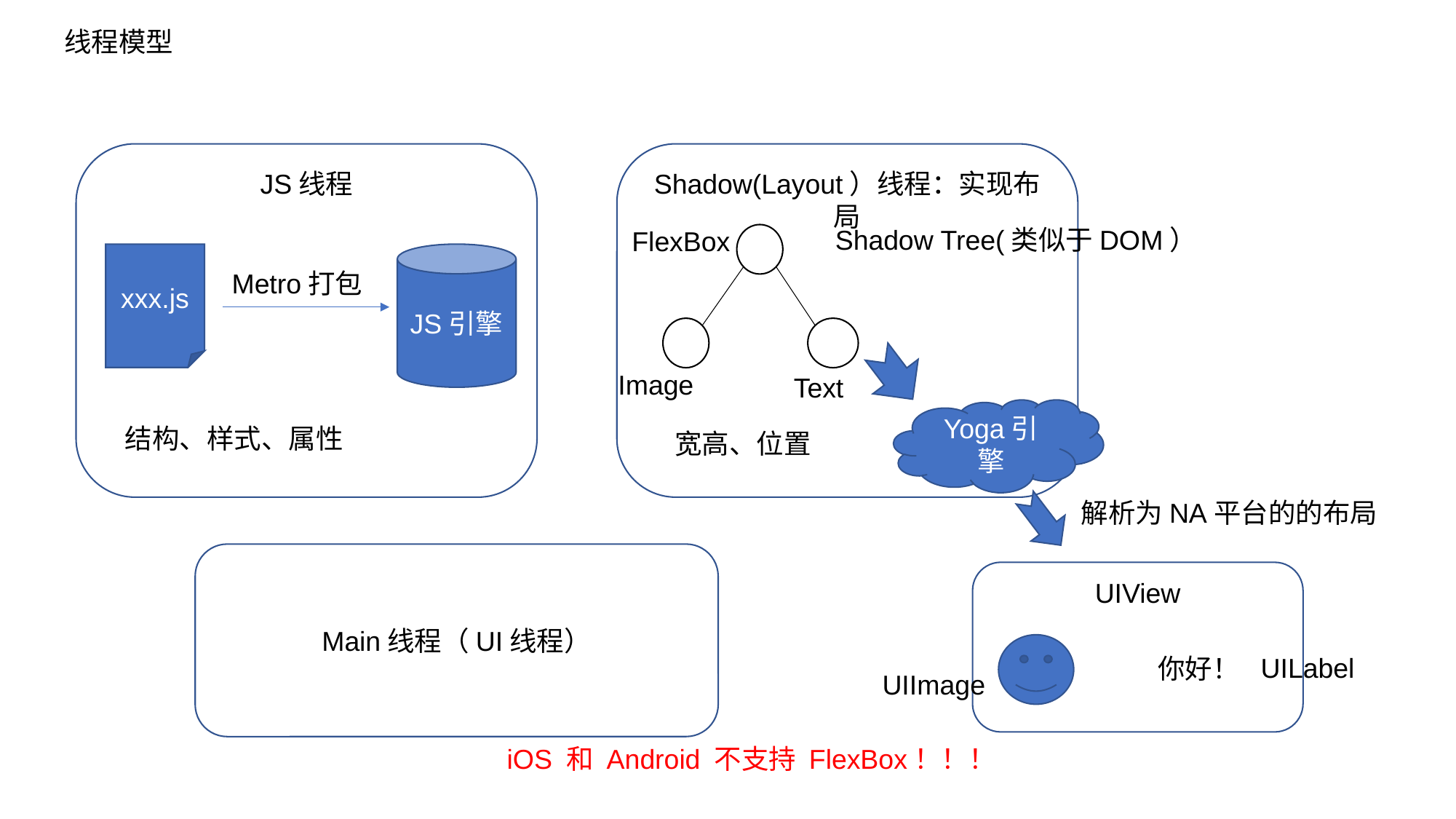

线程模型
JS线程
Shadow(Layout）线程：实现布局
Shadow Tree(类似于DOM）
FlexBox

xxx.js
JS引擎
Metro打包

Image
Text
Yoga引擎
结构、样式、属性
宽高、位置
解析为NA平台的的布局

Main线程（UI线程）
UIView

UILabel
你好！
UIImage
iOS 和 Android 不支持 FlexBox！！！